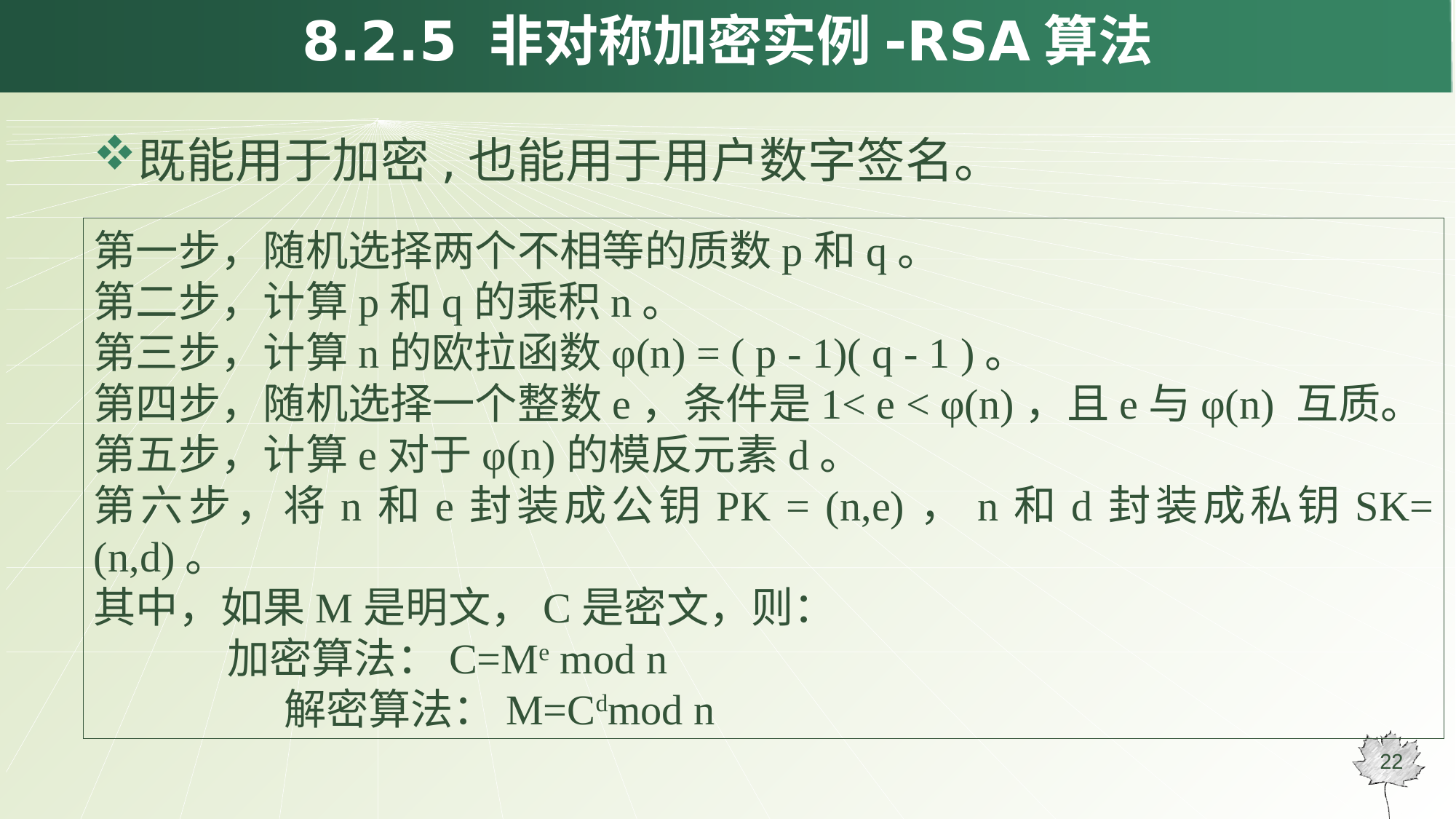

# 8.2.5 非对称加密实例-RSA算法
既能用于加密,也能用于用户数字签名。
第一步，随机选择两个不相等的质数p和q。
第二步，计算p和q的乘积n。
第三步，计算n的欧拉函数φ(n) = ( p - 1)( q - 1 )。
第四步，随机选择一个整数e，条件是1< e < φ(n)，且e与φ(n) 互质。
第五步，计算e对于φ(n)的模反元素d。
第六步，将n和e封装成公钥PK = (n,e)，n和d封装成私钥SK= (n,d)。
其中，如果M是明文，C是密文，则：
     加密算法：C=Me mod n
           解密算法：M=Cdmod n
22